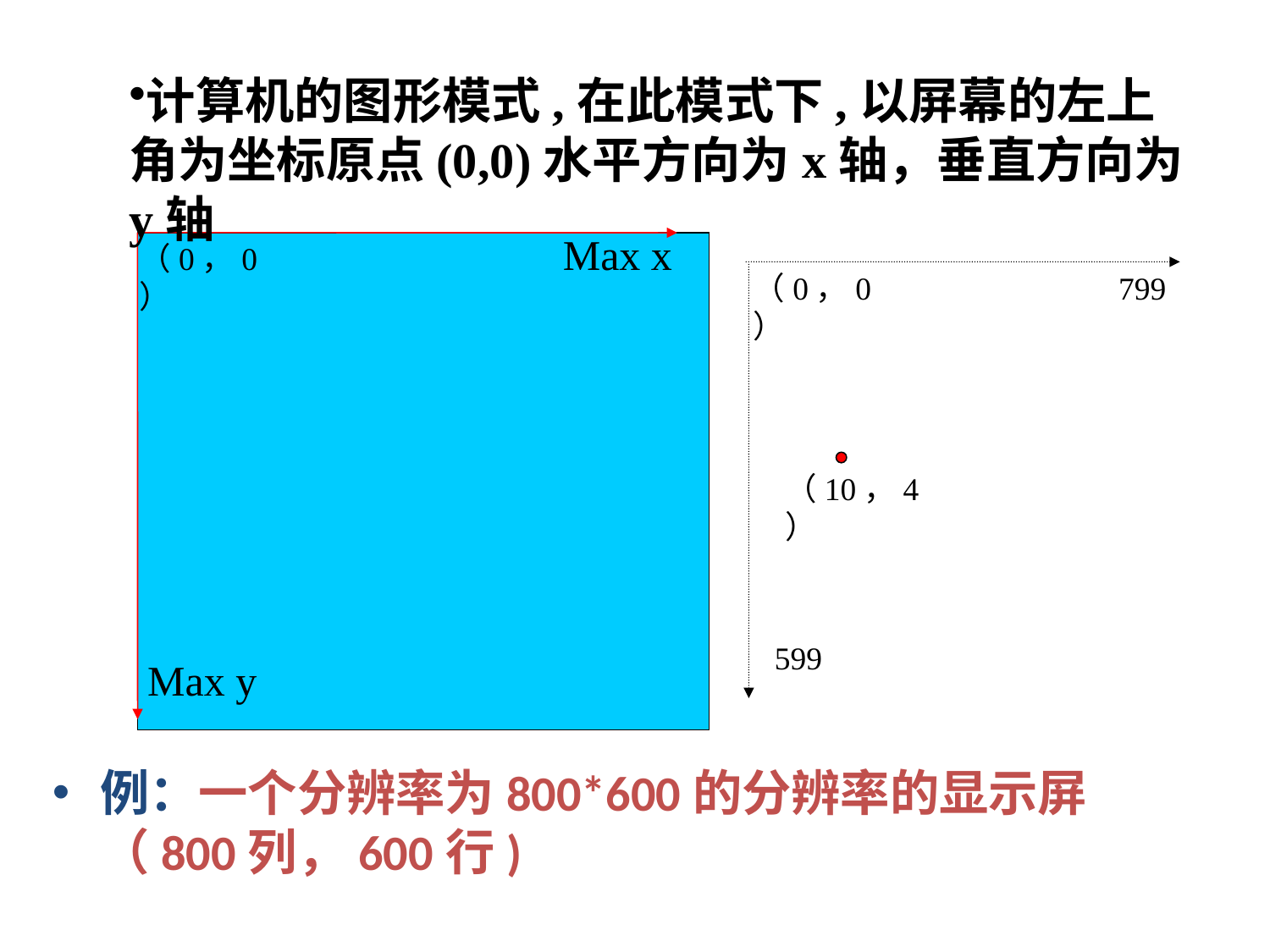

计算机的图形模式,在此模式下,以屏幕的左上角为坐标原点(0,0)水平方向为x轴，垂直方向为y轴
Max x
（0，0）

Max y
（0，0）

799

（10，4）
599
例：一个分辨率为800*600的分辨率的显示屏（800列，600行)